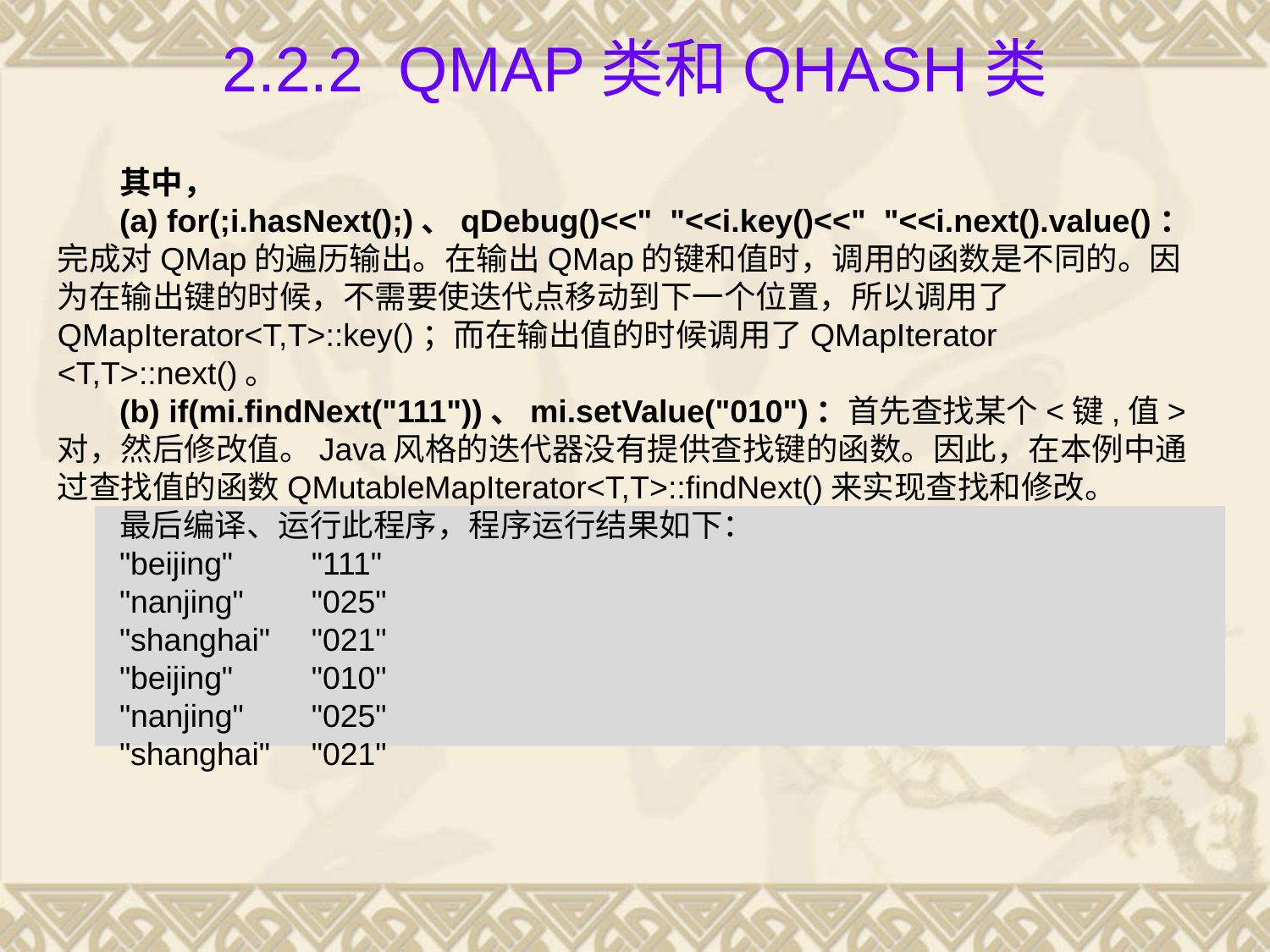

# 2.2.2  QMap类和QHash类
其中，
(a) for(;i.hasNext();)、qDebug()<<"  "<<i.key()<<"  "<<i.next().value()：完成对QMap的遍历输出。在输出QMap的键和值时，调用的函数是不同的。因为在输出键的时候，不需要使迭代点移动到下一个位置，所以调用了QMapIterator<T,T>::key()；而在输出值的时候调用了QMapIterator <T,T>::next()。
(b) if(mi.findNext("111"))、mi.setValue("010")：首先查找某个<键,值>对，然后修改值。Java风格的迭代器没有提供查找键的函数。因此，在本例中通过查找值的函数QMutableMapIterator<T,T>::findNext()来实现查找和修改。
最后编译、运行此程序，程序运行结果如下：
"beijing"   	"111"
"nanjing"   	"025"
"shanghai" 	"021"
"beijing"  	"010"
"nanjing"  	"025"
"shanghai" 	"021"